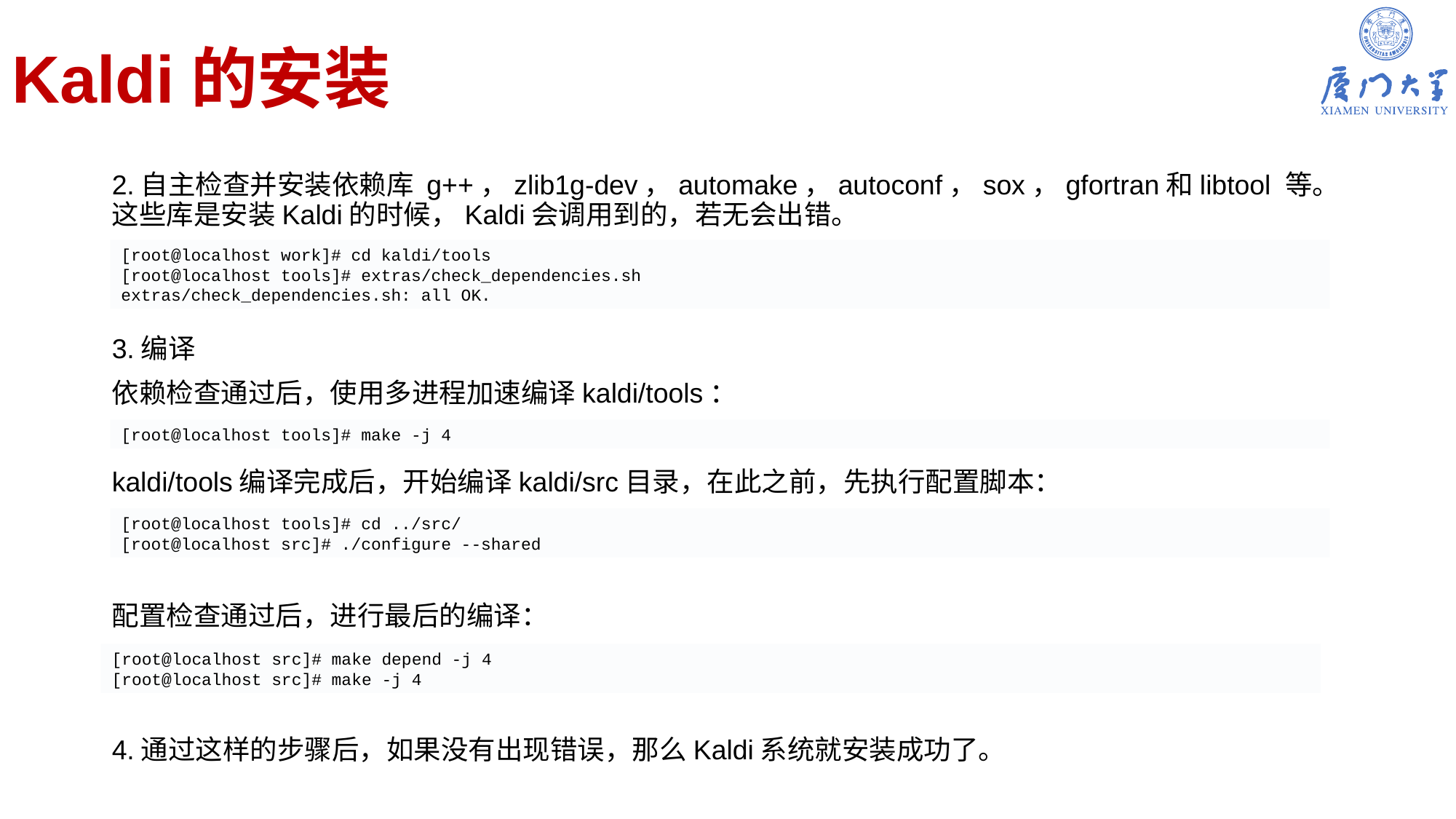

# Kaldi的安装
2.自主检查并安装依赖库 g++，zlib1g-dev，automake，autoconf，sox，gfortran和libtool 等。这些库是安装Kaldi的时候，Kaldi会调用到的，若无会出错。

3.编译
依赖检查通过后，使用多进程加速编译kaldi/tools：

kaldi/tools编译完成后，开始编译kaldi/src目录，在此之前，先执行配置脚本：

配置检查通过后，进行最后的编译：

4.通过这样的步骤后，如果没有出现错误，那么Kaldi系统就安装成功了。
[root@localhost work]# cd kaldi/tools
[root@localhost tools]# extras/check_dependencies.sh
extras/check_dependencies.sh: all OK.
[root@localhost tools]# make -j 4
[root@localhost tools]# cd ../src/
[root@localhost src]# ./configure --shared
[root@localhost src]# make depend -j 4
[root@localhost src]# make -j 4